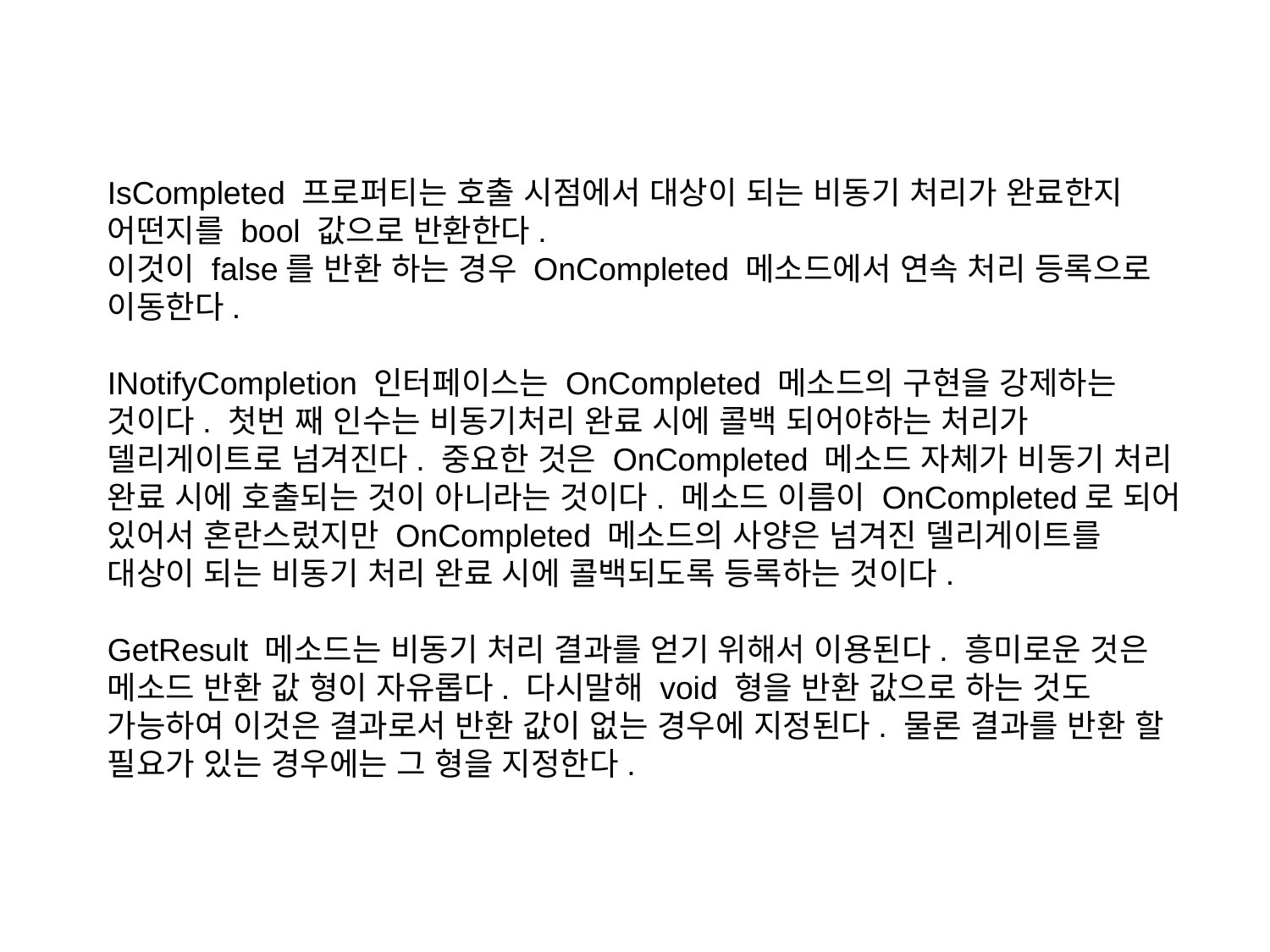

IsCompleted 프로퍼티는 호출 시점에서 대상이 되는 비동기 처리가 완료한지 어떤지를 bool 값으로 반환한다.
이것이 false를 반환 하는 경우 OnCompleted 메소드에서 연속 처리 등록으로 이동한다.

INotifyCompletion 인터페이스는 OnCompleted 메소드의 구현을 강제하는 것이다. 첫번 째 인수는 비동기처리 완료 시에 콜백 되어야하는 처리가 델리게이트로 넘겨진다. 중요한 것은 OnCompleted 메소드 자체가 비동기 처리 완료 시에 호출되는 것이 아니라는 것이다. 메소드 이름이 OnCompleted로 되어 있어서 혼란스렀지만 OnCompleted 메소드의 사양은 넘겨진 델리게이트를 대상이 되는 비동기 처리 완료 시에 콜백되도록 등록하는 것이다.

GetResult 메소드는 비동기 처리 결과를 얻기 위해서 이용된다. 흥미로운 것은 메소드 반환 값 형이 자유롭다. 다시말해 void 형을 반환 값으로 하는 것도 가능하여 이것은 결과로서 반환 값이 없는 경우에 지정된다. 물론 결과를 반환 할 필요가 있는 경우에는 그 형을 지정한다.